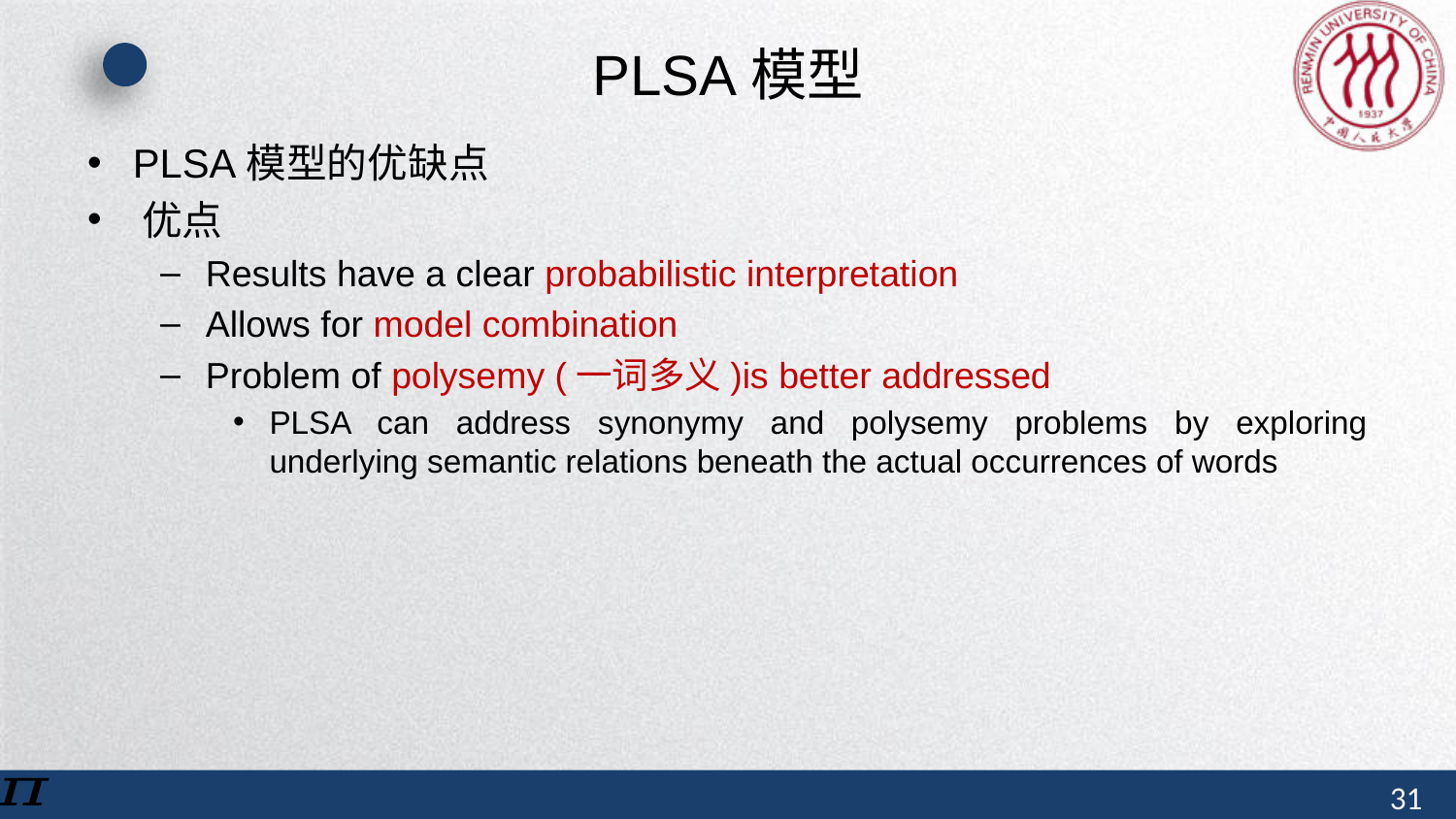

# PLSA模型
PLSA模型的优缺点
优点
Results have a clear probabilistic interpretation
Allows for model combination
Problem of polysemy (一词多义)is better addressed
PLSA can address synonymy and polysemy problems by exploring underlying semantic relations beneath the actual occurrences of words